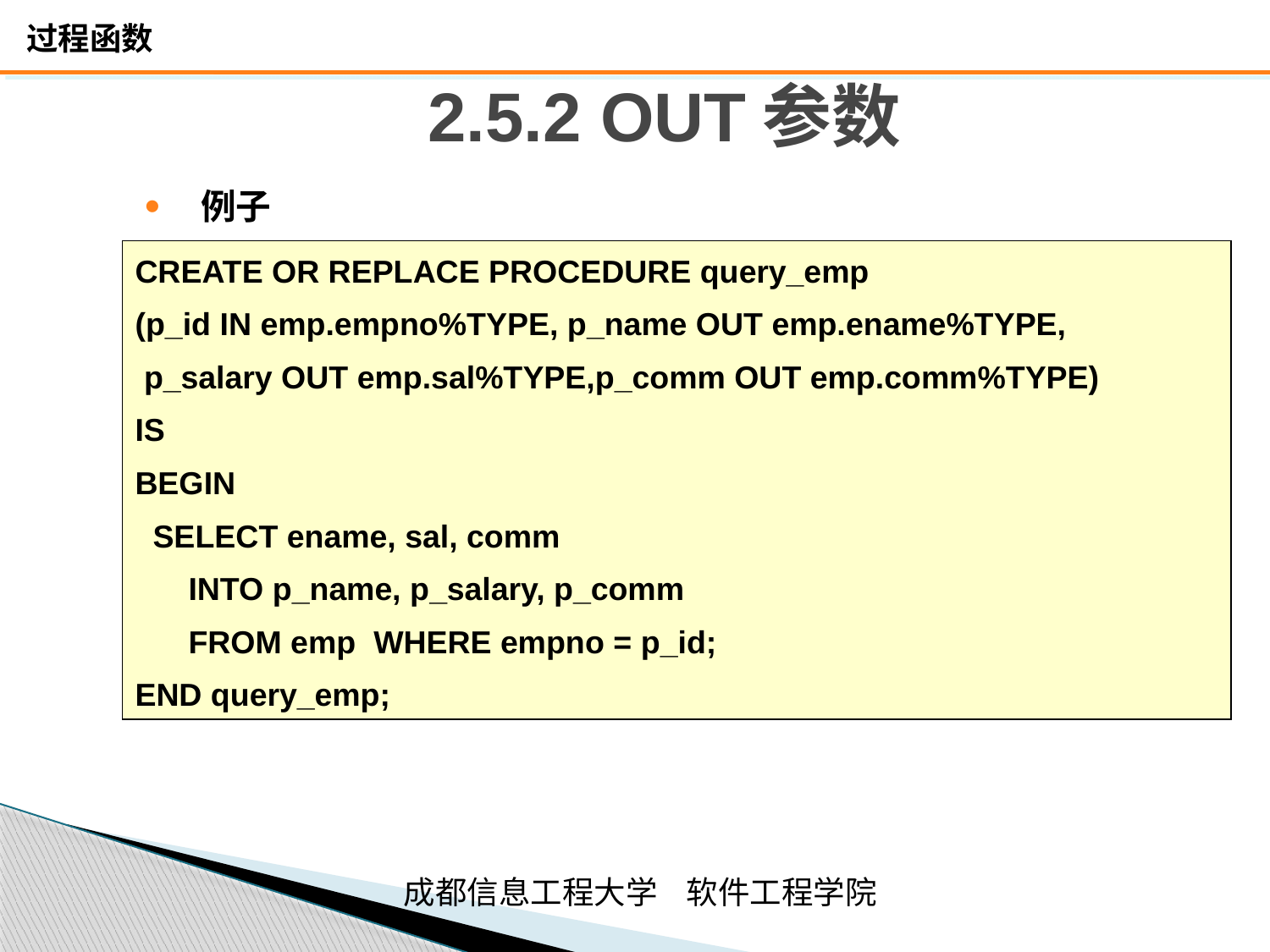

# 2.5.2 OUT参数
例子
CREATE OR REPLACE PROCEDURE query_emp
(p_id IN emp.empno%TYPE, p_name OUT emp.ename%TYPE,
 p_salary OUT emp.sal%TYPE,p_comm OUT emp.comm%TYPE)
IS
BEGIN
  SELECT ename, sal, comm
      INTO p_name, p_salary, p_comm
      FROM emp  WHERE empno = p_id;
END query_emp;